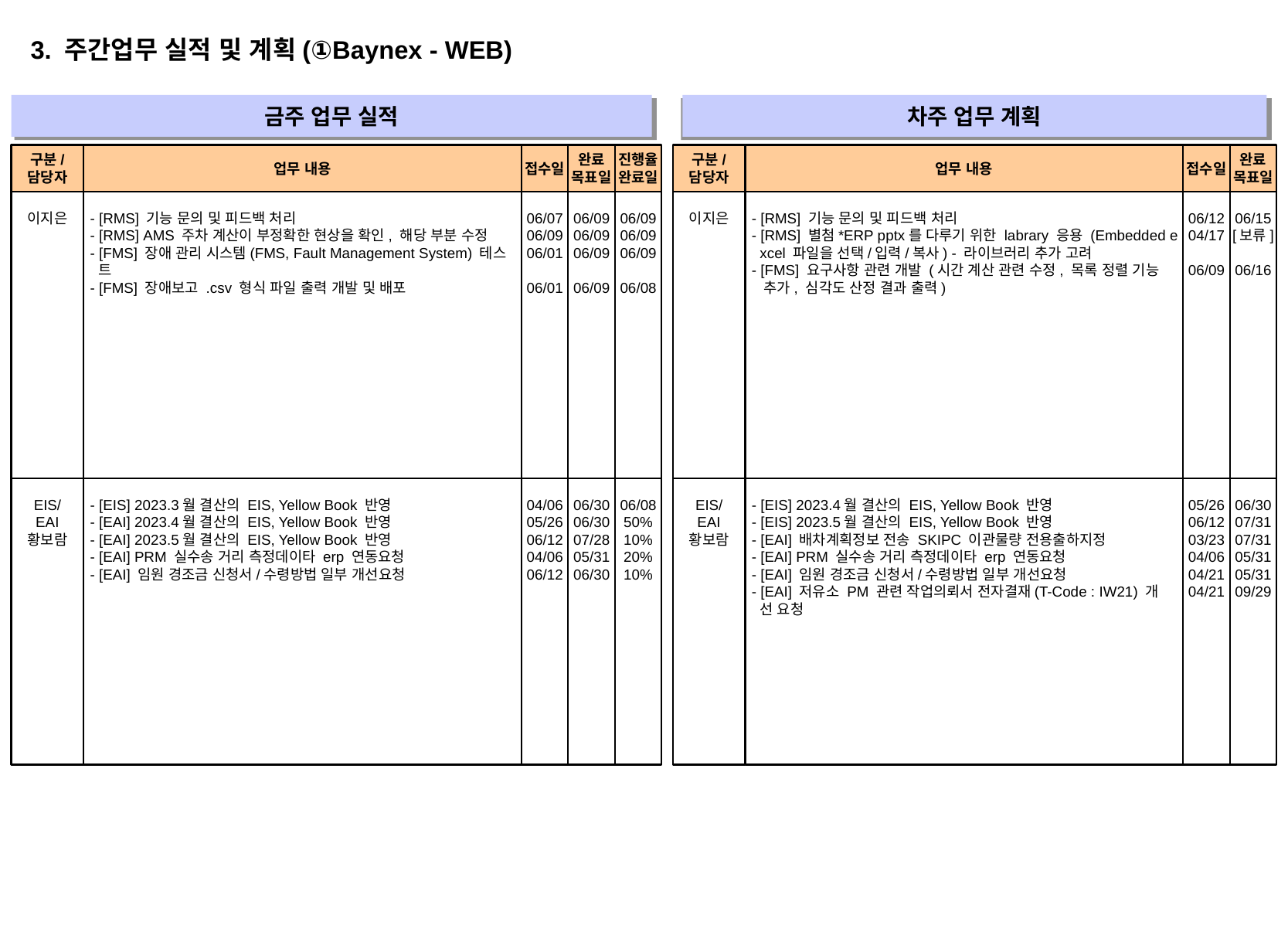

3. 주간업무 실적 및 계획(①Baynex - WEB)
금주 업무 실적
차주 업무 계획
" "
" "
구분/
담당자
업무 내용
접수일
완료
목표일
진행율
완료일
구분/
담당자
업무 내용
접수일
완료
목표일
이지은

- [RMS] 기능 문의 및 피드백 처리
- [RMS] AMS 주차 계산이 부정확한 현상을 확인, 해당 부분 수정
- [FMS] 장애 관리 시스템(FMS, Fault Management System) 테스
  트
- [FMS] 장애보고 .csv 형식 파일 출력 개발 및 배포
06/07
06/09
06/01
06/01
06/09
06/09
06/09
06/09
06/09
06/09
06/09
06/08
이지은

- [RMS] 기능 문의 및 피드백 처리
- [RMS] 별첨*ERP pptx를 다루기 위한 labrary 응용 (Embedded e
  xcel 파일을 선택/입력/복사) - 라이브러리 추가 고려
- [FMS] 요구사항 관련 개발 (시간 계산 관련 수정, 목록 정렬 기능
   추가, 심각도 산정 결과 출력)
06/12
04/17
06/09
06/15
[보류]
06/16
EIS/
EAI
황보람

- [EIS] 2023.3월 결산의 EIS, Yellow Book 반영
- [EAI] 2023.4월 결산의 EIS, Yellow Book 반영
- [EAI] 2023.5월 결산의 EIS, Yellow Book 반영
- [EAI] PRM 실수송 거리 측정데이타 erp 연동요청
- [EAI] 임원 경조금 신청서/수령방법 일부 개선요청
04/06
05/26
06/12
04/06
06/12
06/30
06/30
07/28
05/31
06/30
06/08
50%
10%
20%
10%
EIS/
EAI
황보람

- [EIS] 2023.4월 결산의 EIS, Yellow Book 반영
- [EIS] 2023.5월 결산의 EIS, Yellow Book 반영
- [EAI] 배차계획정보 전송 SKIPC 이관물량 전용출하지정
- [EAI] PRM 실수송 거리 측정데이타 erp 연동요청
- [EAI] 임원 경조금 신청서/수령방법 일부 개선요청
- [EAI] 저유소 PM 관련 작업의뢰서 전자결재(T-Code : IW21) 개
  선 요청
05/26
06/12
03/23
04/06
04/21
04/21
06/30
07/31
07/31
05/31
05/31
09/29